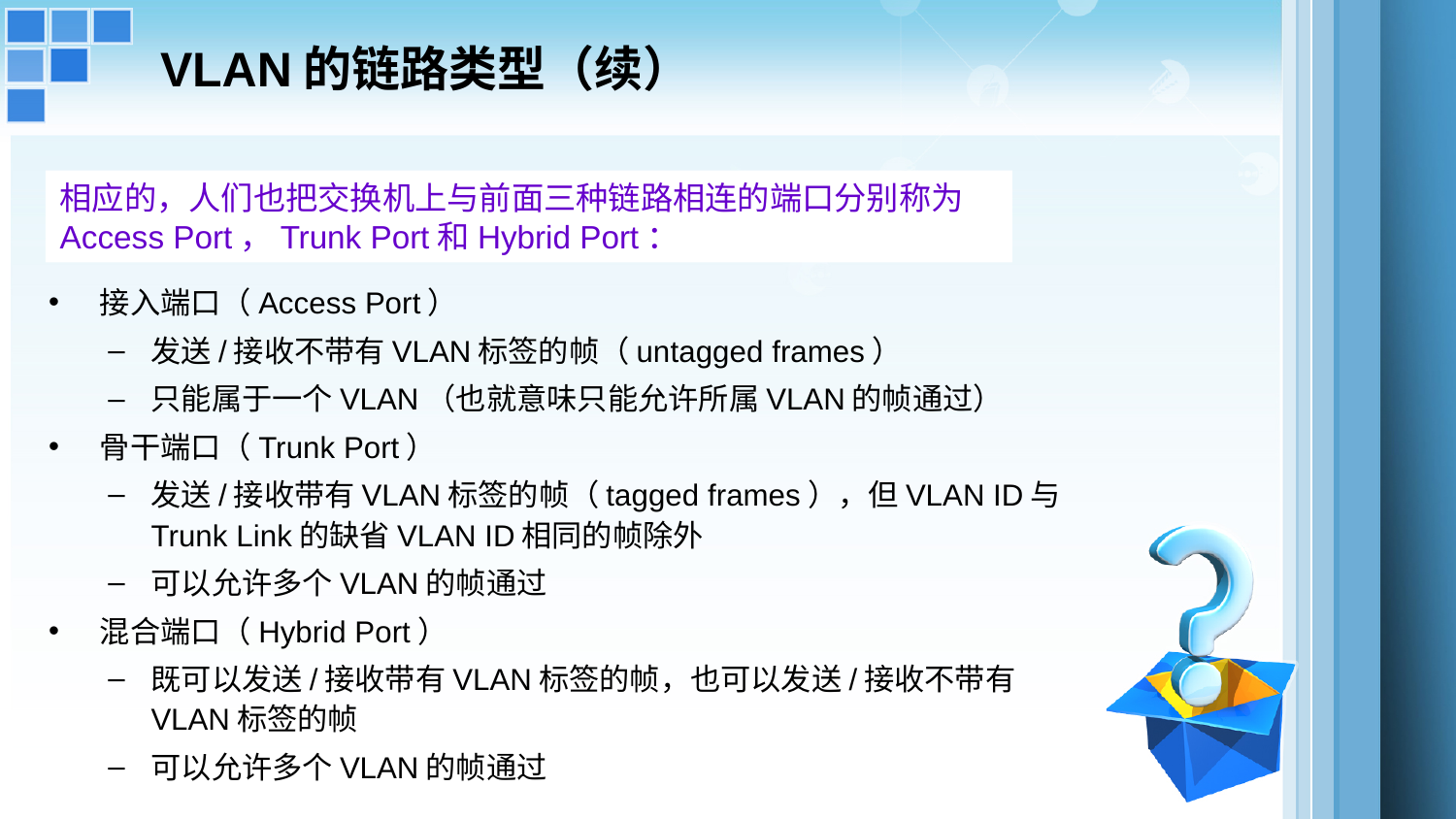

# VLAN的链路类型（续）
相应的，人们也把交换机上与前面三种链路相连的端口分别称为 Access Port，Trunk Port和Hybrid Port：
接入端口（Access Port）
发送/接收不带有VLAN标签的帧（untagged frames）
只能属于一个VLAN（也就意味只能允许所属VLAN的帧通过）
骨干端口（Trunk Port）
发送/接收带有VLAN标签的帧（tagged frames），但VLAN ID与Trunk Link的缺省VLAN ID相同的帧除外
可以允许多个VLAN的帧通过
混合端口（Hybrid Port）
既可以发送/接收带有VLAN标签的帧，也可以发送/接收不带有VLAN标签的帧
可以允许多个VLAN的帧通过